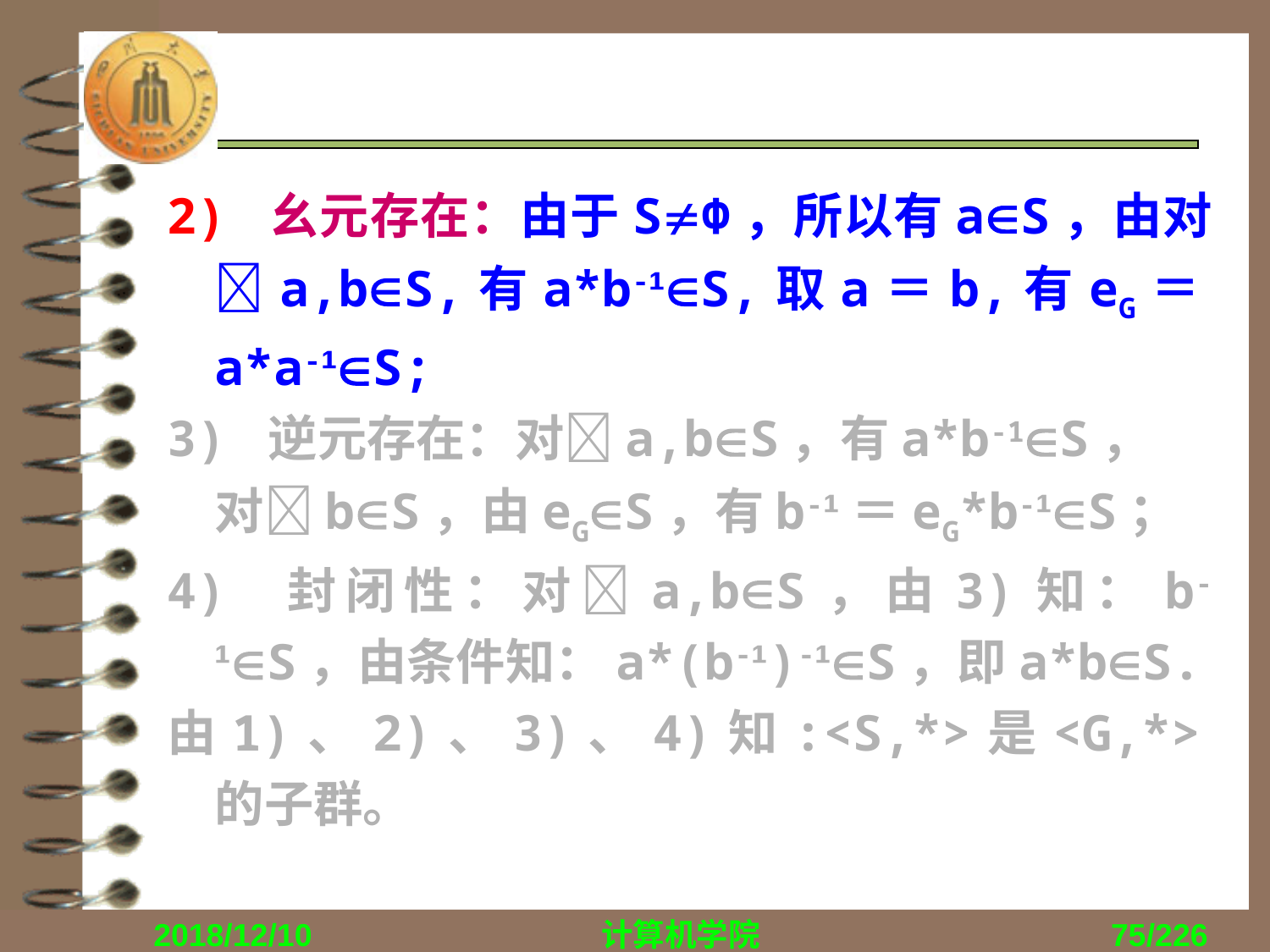

2) 幺元存在：由于S≠Φ，所以有a∈S，由对∀a,b∈S,有a*b-¹∈S,取a＝b,有eG＝a*a-¹∈S;
3) 逆元存在：对∀a,b∈S，有a*b-1∈S，
	对∀b∈S，由eG∈S，有b-¹＝eG*b-¹∈S；
4) 封闭性：对∀a,b∈S，由3)知：b-¹∈S，由条件知：a*(b-¹)-¹∈S，即a*b∈S.
由1)、2)、3)、4)知:<S,*>是<G,*>的子群。
2018/12/10
计算机学院
75/226